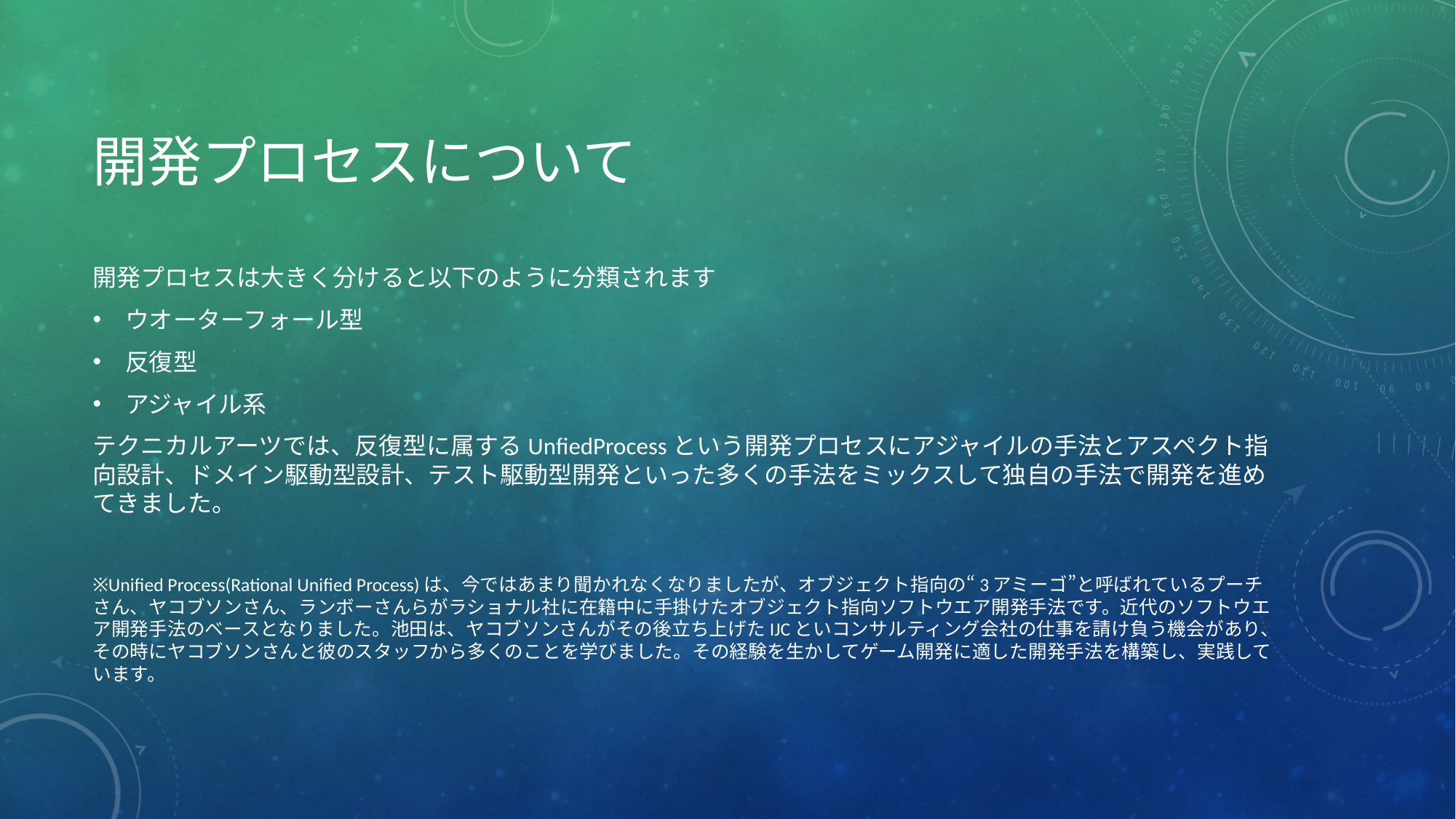

# 開発プロセスについて
開発プロセスは大きく分けると以下のように分類されます
ウオーターフォール型
反復型
アジャイル系
テクニカルアーツでは、反復型に属するUnfiedProcessという開発プロセスにアジャイルの手法とアスペクト指向設計、ドメイン駆動型設計、テスト駆動型開発といった多くの手法をミックスして独自の手法で開発を進めてきました。

※Unified Process(Rational Unified Process)は、今ではあまり聞かれなくなりましたが、オブジェクト指向の“3アミーゴ”と呼ばれているプーチさん、ヤコブソンさん、ランボーさんらがラショナル社に在籍中に手掛けたオブジェクト指向ソフトウエア開発手法です。近代のソフトウエア開発手法のベースとなりました。池田は、ヤコブソンさんがその後立ち上げたIJCといコンサルティング会社の仕事を請け負う機会があり、その時にヤコブソンさんと彼のスタッフから多くのことを学びました。その経験を生かしてゲーム開発に適した開発手法を構築し、実践しています。